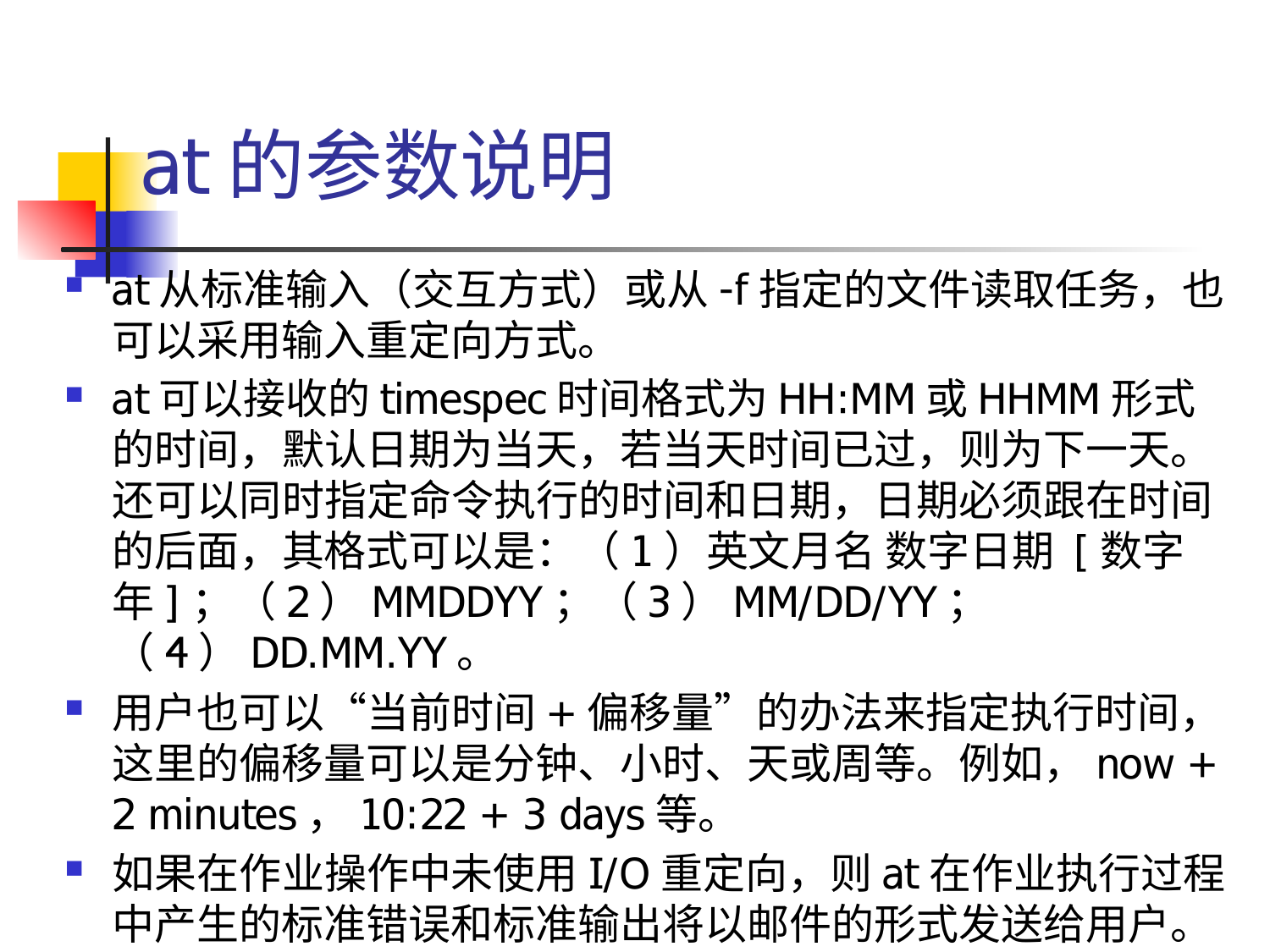

# at的参数说明
at从标准输入（交互方式）或从-f指定的文件读取任务，也可以采用输入重定向方式。
at可以接收的timespec时间格式为HH:MM或HHMM形式的时间，默认日期为当天，若当天时间已过，则为下一天。还可以同时指定命令执行的时间和日期，日期必须跟在时间的后面，其格式可以是：（1）英文月名 数字日期 [数字年]；（2）MMDDYY；（3）MM/DD/YY；（4）DD.MM.YY。
用户也可以“当前时间+偏移量”的办法来指定执行时间，这里的偏移量可以是分钟、小时、天或周等。例如，now + 2 minutes，10:22 + 3 days等。
如果在作业操作中未使用I/O重定向，则at在作业执行过程中产生的标准错误和标准输出将以邮件的形式发送给用户。